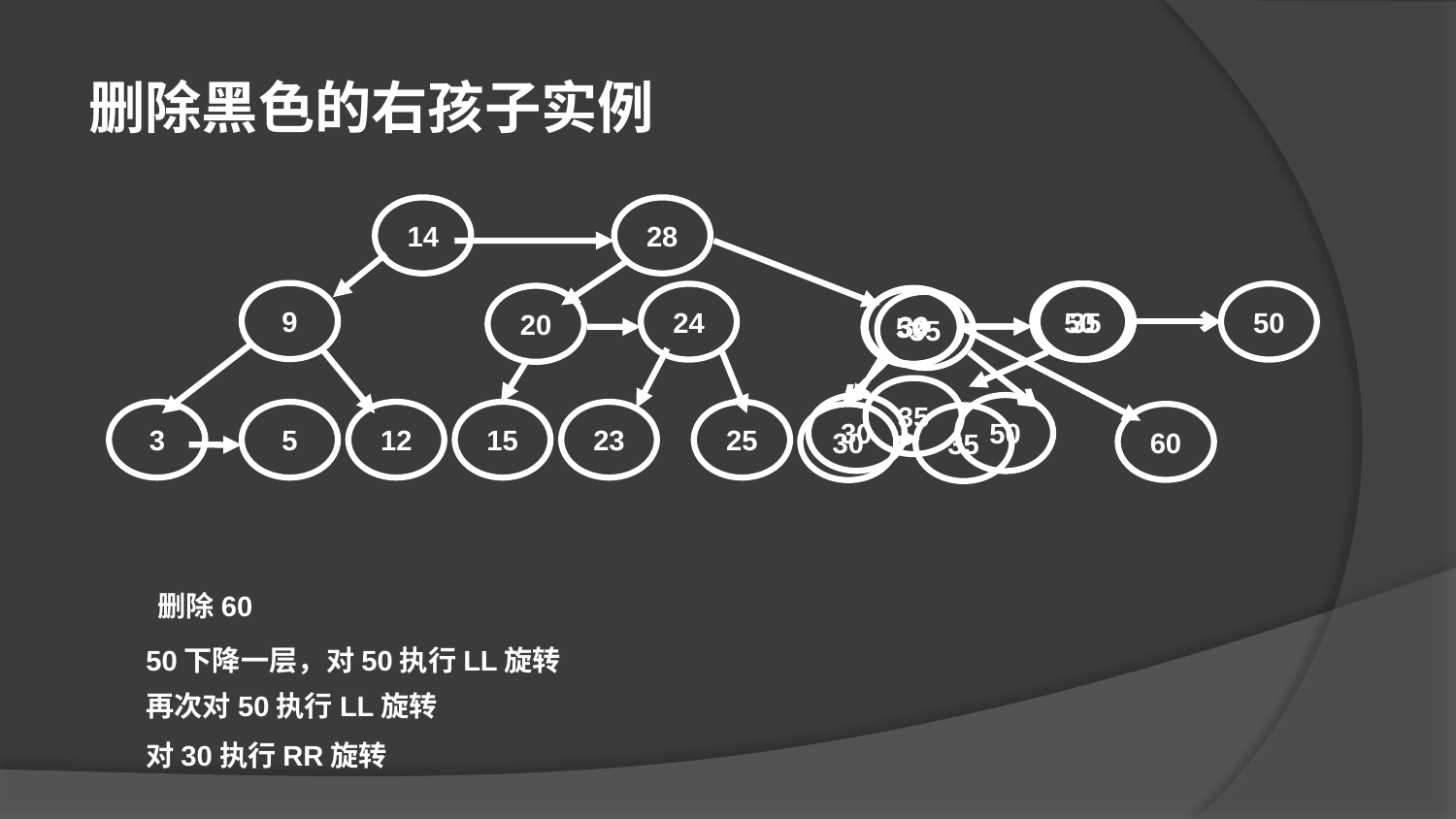

删除黑色的右孩子实例
14
28

9
50
30

35
35
50
30

24
20
50
35
30
50

3
5
12
15
23
25
60
30
35

删除60
50下降一层，对50执行LL旋转
再次对50执行LL旋转
对30执行RR旋转